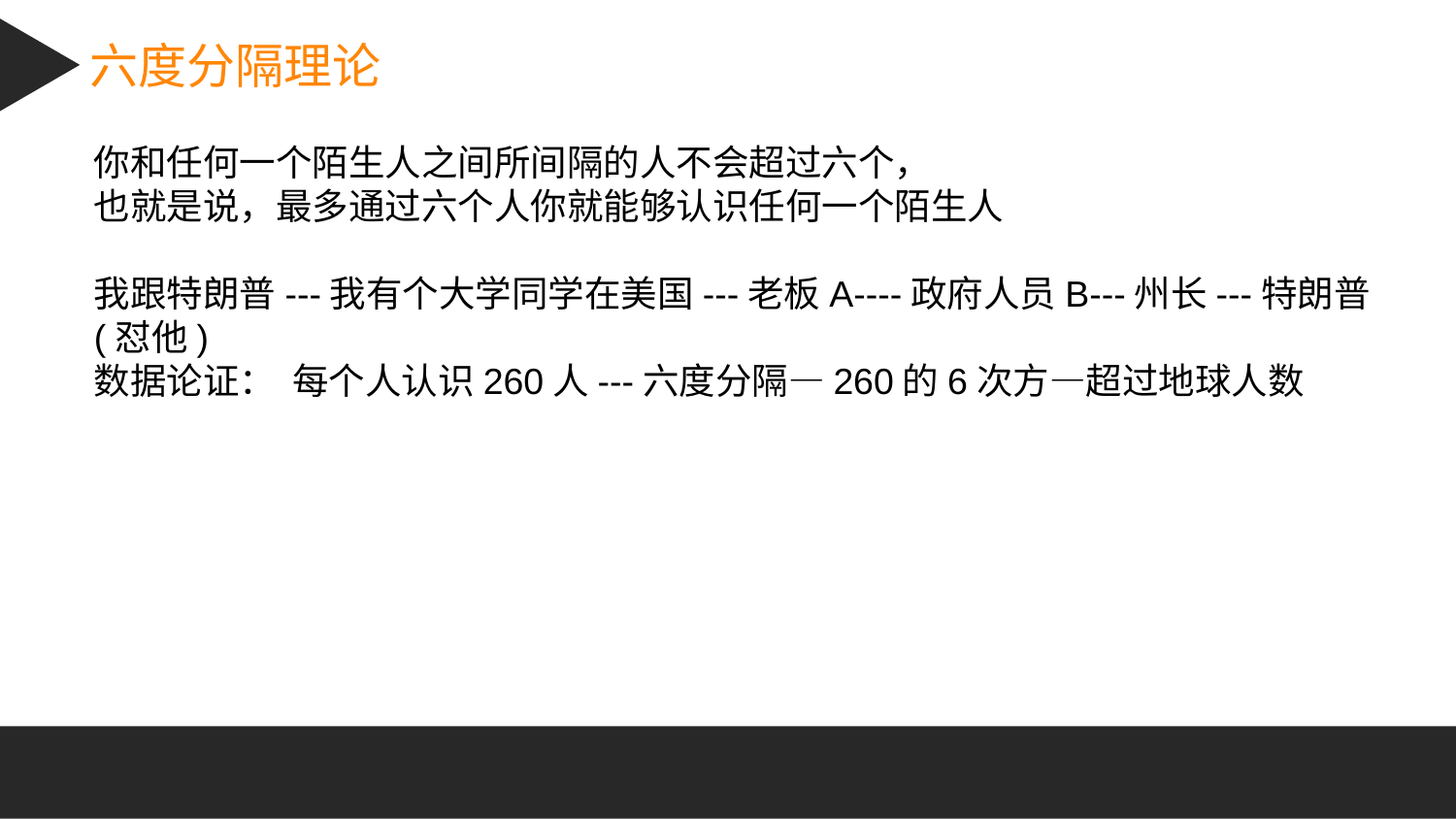

六度分隔理论
你和任何一个陌生人之间所间隔的人不会超过六个，
也就是说，最多通过六个人你就能够认识任何一个陌生人

我跟特朗普---我有个大学同学在美国---老板A----政府人员B---州长---特朗普(怼他)
数据论证：  每个人认识260人---六度分隔—260的6次方—超过地球人数